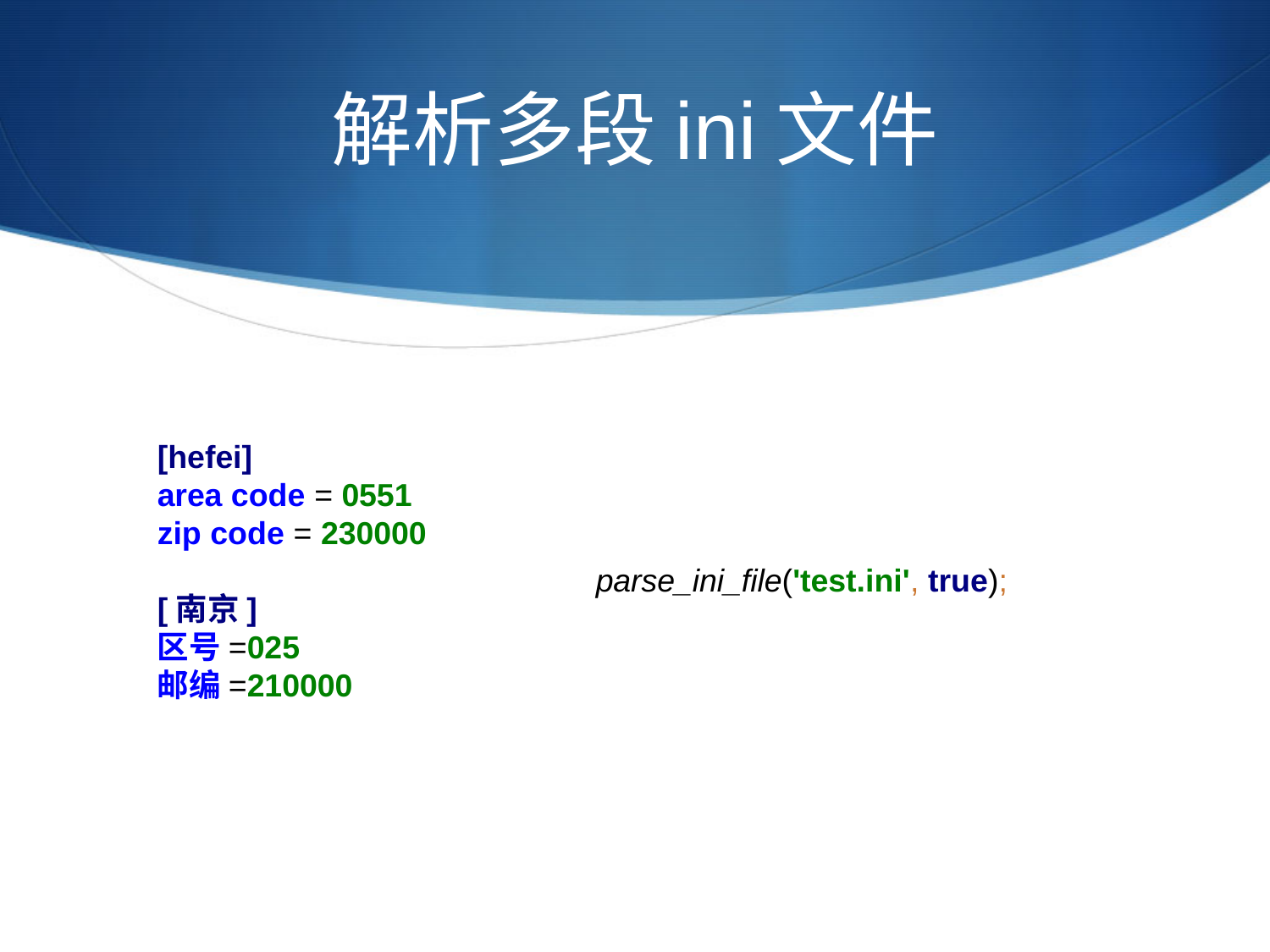

# 解析多段ini文件
[hefei]
area code = 0551
zip code = 230000
[南京]
区号=025
邮编=210000
parse_ini_file('test.ini', true);